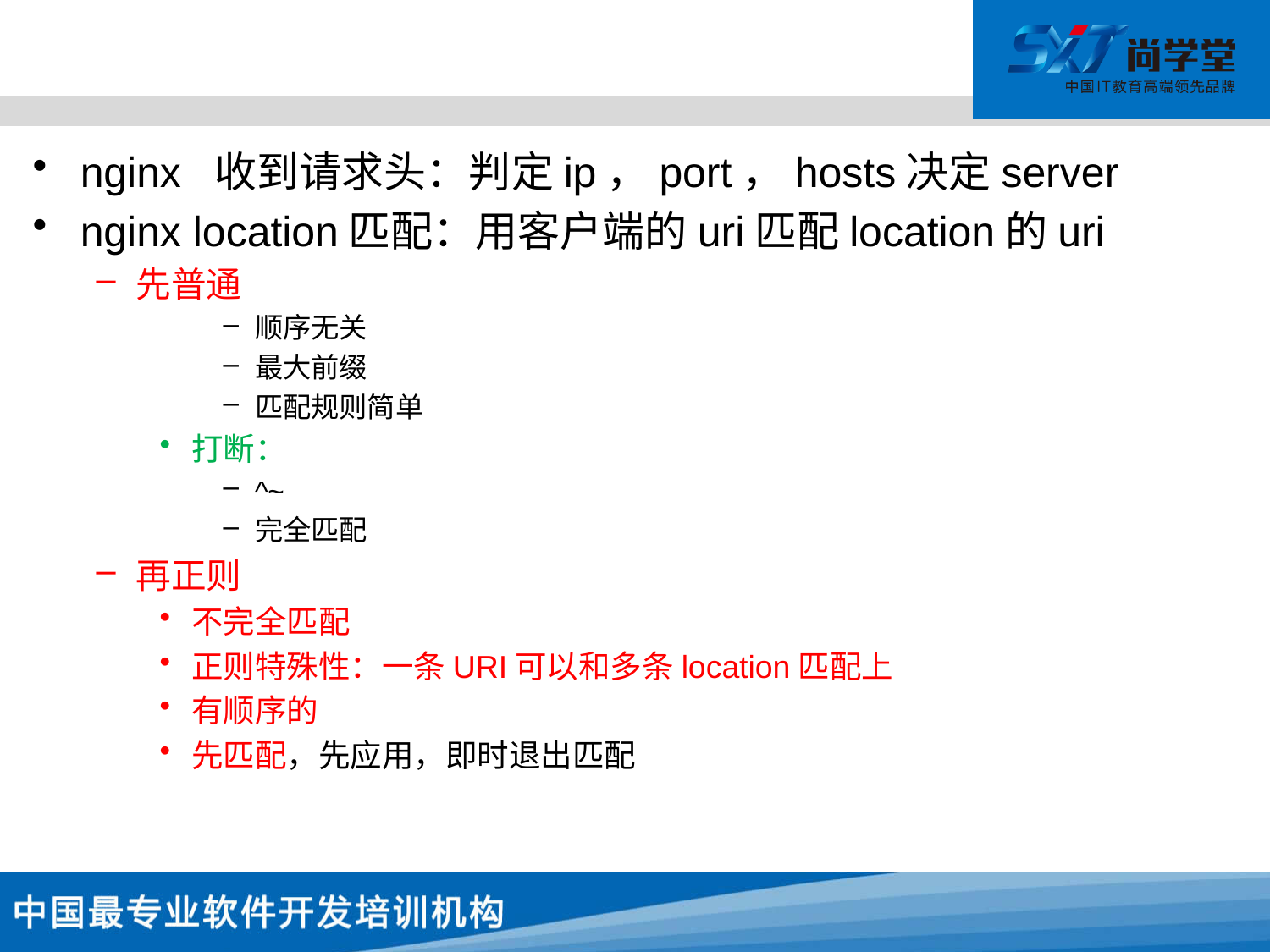

#
nginx  收到请求头：判定ip，port，hosts决定server
nginx location匹配：用客户端的uri匹配location的uri
先普通
顺序无关
最大前缀
匹配规则简单
打断：
^~
完全匹配
再正则
不完全匹配
正则特殊性：一条URI可以和多条location匹配上
有顺序的
先匹配，先应用，即时退出匹配